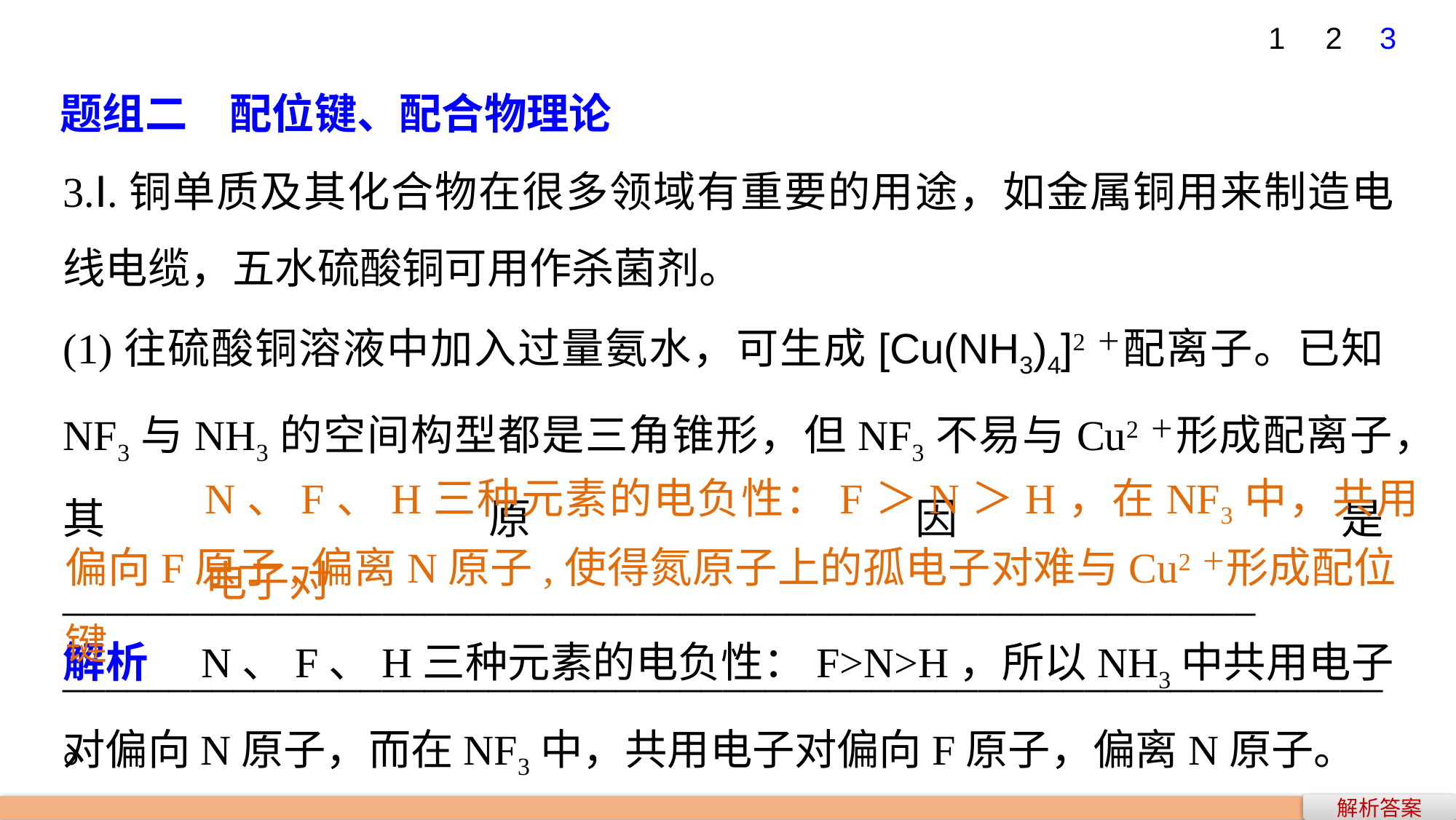

1
2
3
题组二　配位键、配合物理论
3.Ⅰ.铜单质及其化合物在很多领域有重要的用途，如金属铜用来制造电线电缆，五水硫酸铜可用作杀菌剂。
(1)往硫酸铜溶液中加入过量氨水，可生成[Cu(NH3)4]2＋配离子。已知NF3与NH3的空间构型都是三角锥形，但NF3不易与Cu2＋形成配离子，其原因是________________________________________________________
______________________________________________________________。
N、F、H三种元素的电负性：F＞N＞H，在NF3中，共用电子对
偏向F原子,偏离N原子,使得氮原子上的孤电子对难与Cu2＋形成配位键
解析　N、F、H三种元素的电负性：F>N>H，所以NH3中共用电子对偏向N原子，而在NF3中，共用电子对偏向F原子，偏离N原子。
解析答案